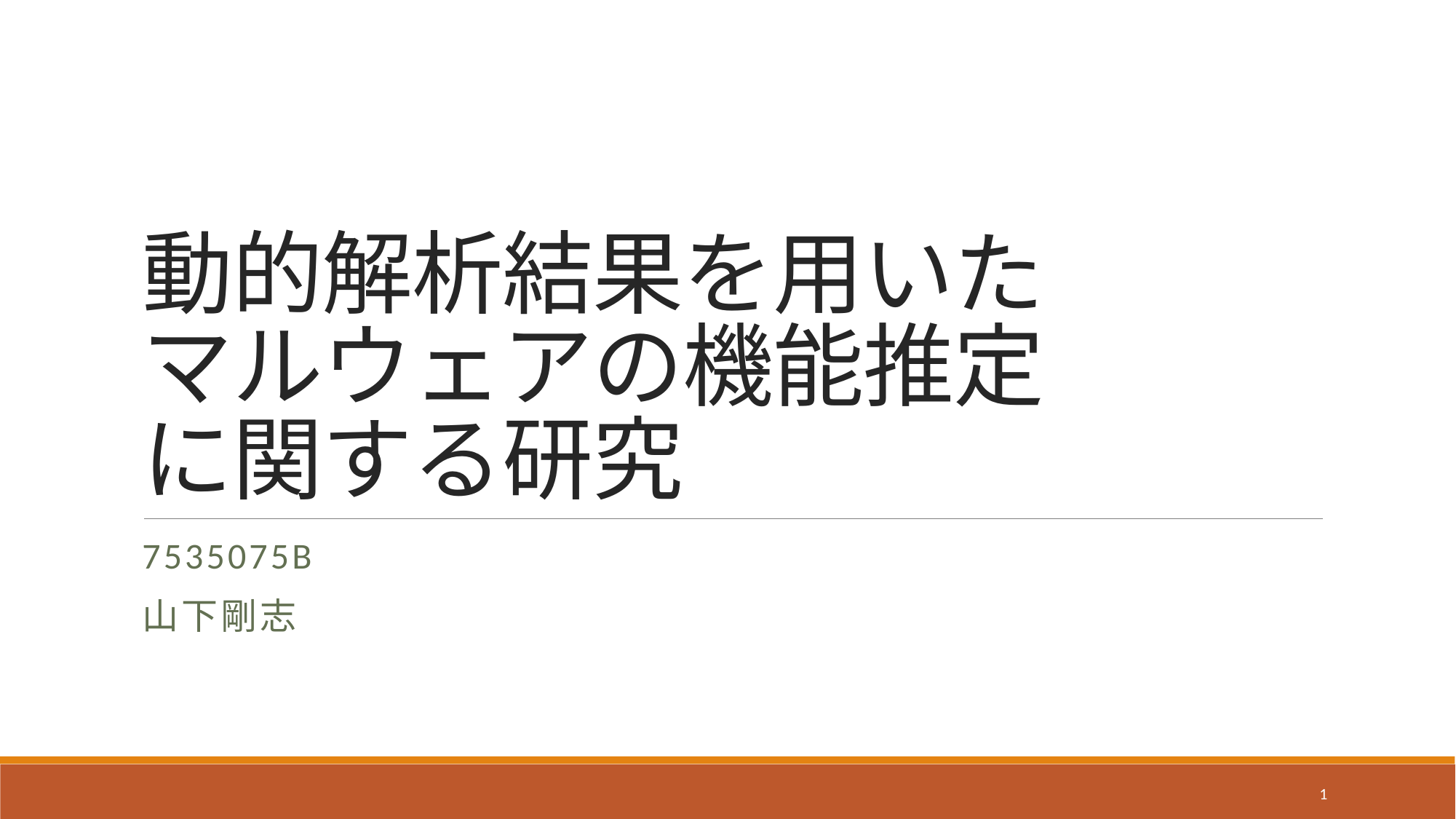

# 動的解析結果を用いた マルウェアの機能推定 に関する研究
7535075B
山下剛志
1